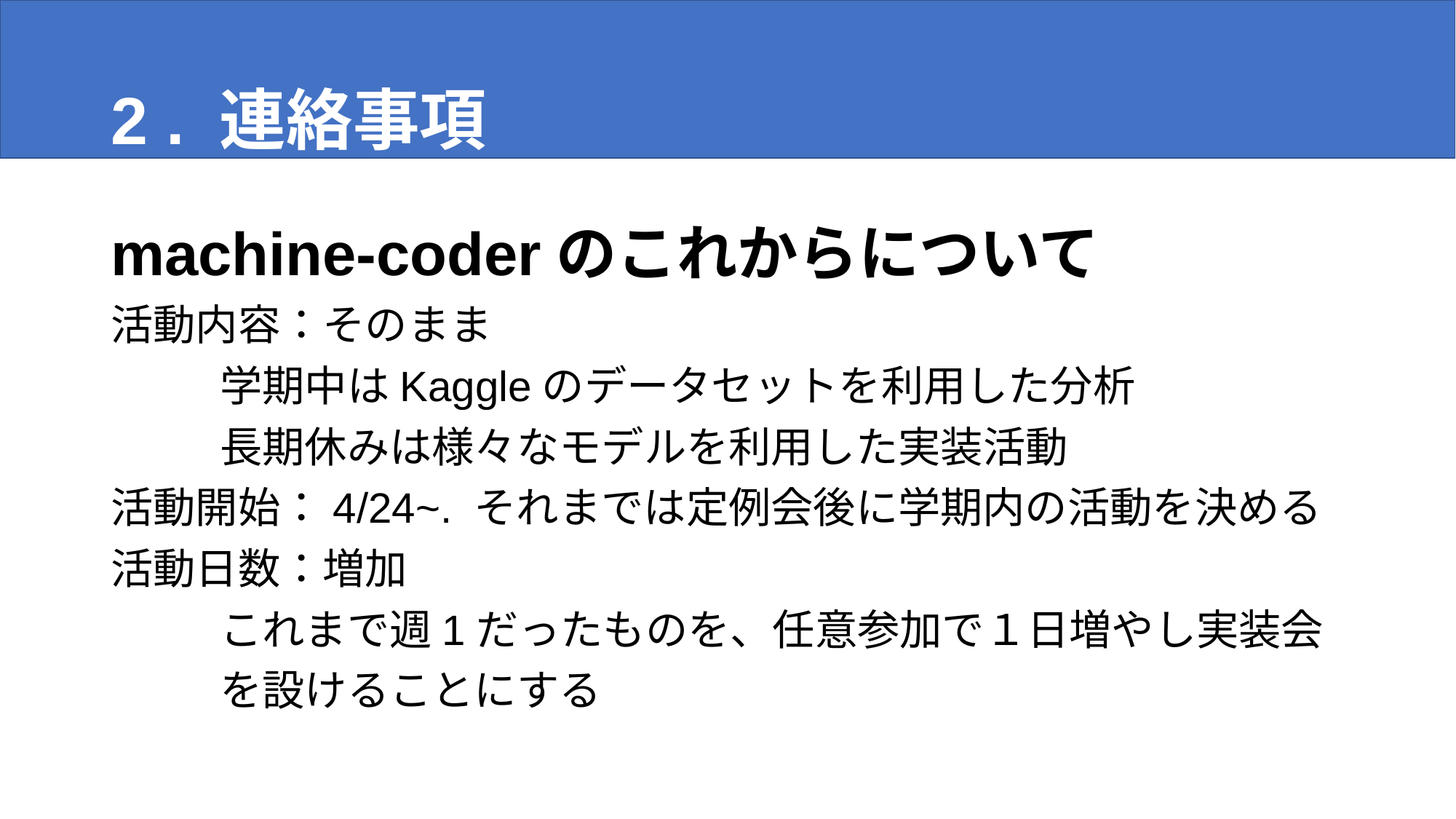

# 2 . 連絡事項
machine-coderのこれからについて
活動内容：そのまま
	学期中はKaggleのデータセットを利用した分析
	長期休みは様々なモデルを利用した実装活動
活動開始：4/24~. それまでは定例会後に学期内の活動を決める
活動日数：増加
	これまで週1だったものを、任意参加で１日増やし実装会
	を設けることにする